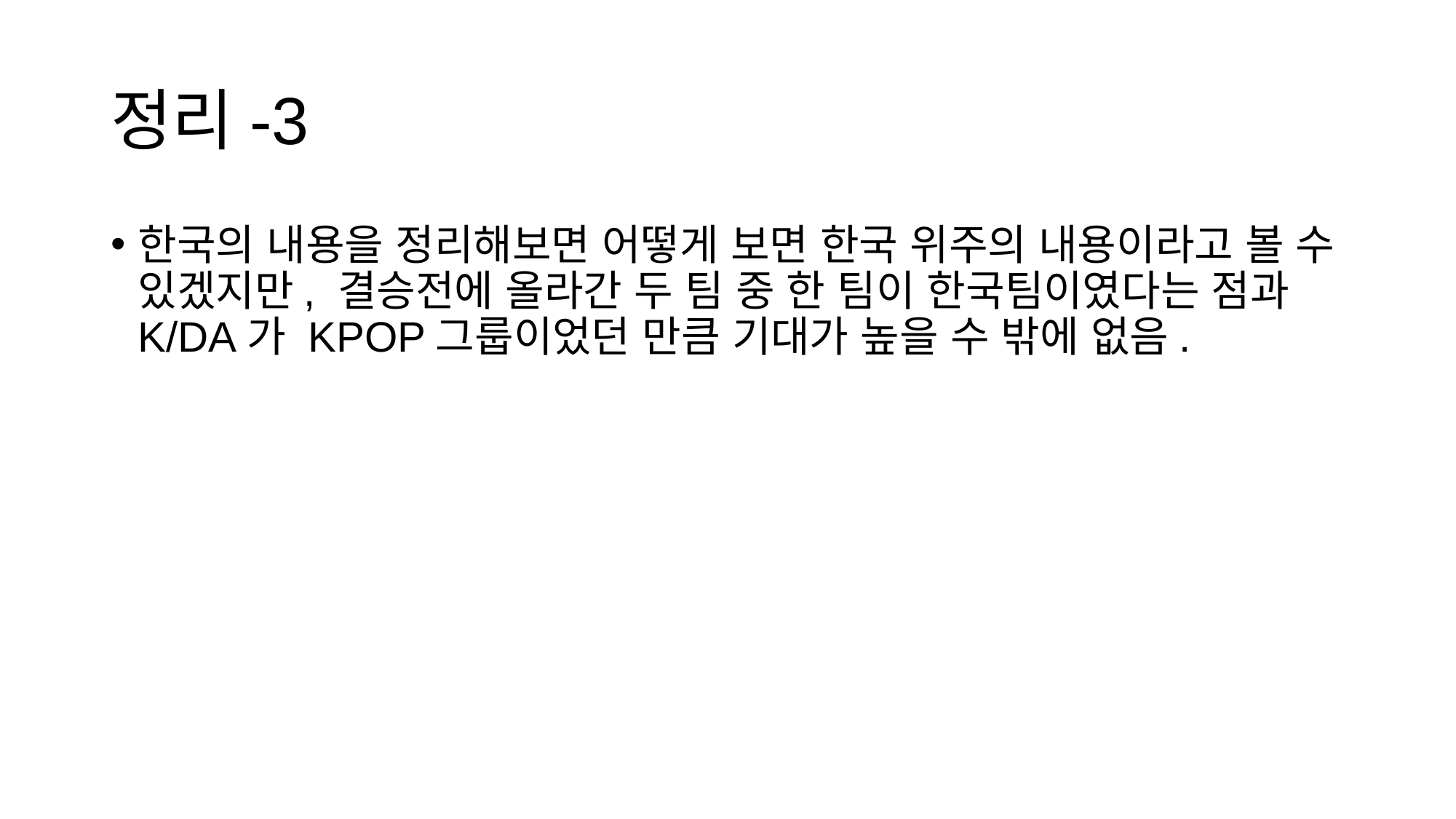

# 정리-3
한국의 내용을 정리해보면 어떻게 보면 한국 위주의 내용이라고 볼 수 있겠지만, 결승전에 올라간 두 팀 중 한 팀이 한국팀이였다는 점과 K/DA가 KPOP그룹이었던 만큼 기대가 높을 수 밖에 없음.